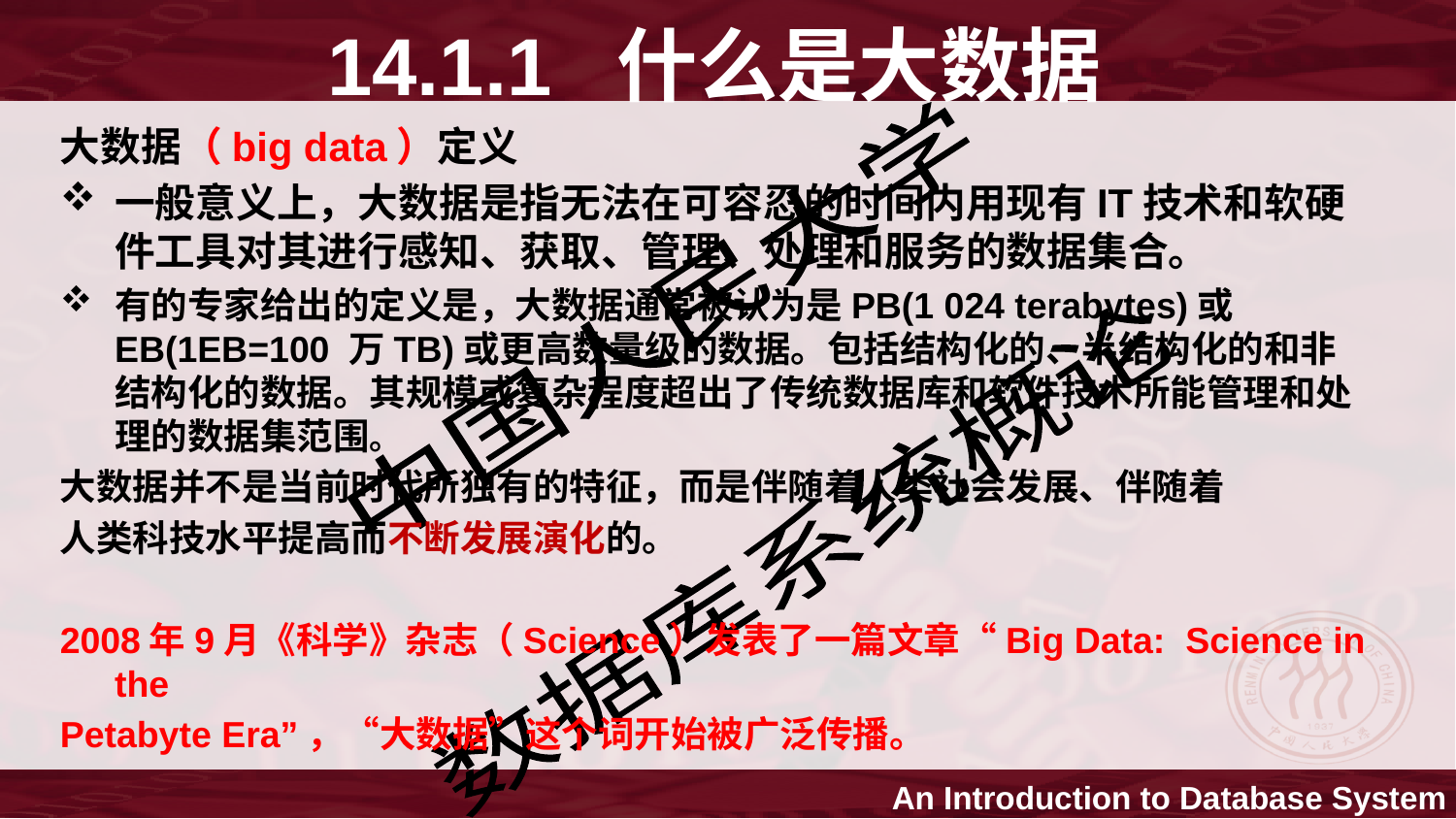

# 14.1.1  什么是大数据
大数据（big data）定义
一般意义上，大数据是指无法在可容忍的时间内用现有IT技术和软硬件工具对其进行感知、获取、管理、处理和服务的数据集合。
有的专家给出的定义是，大数据通常被认为是PB(1 024 terabytes)或EB(1EB=100 万TB)或更高数量级的数据。包括结构化的、半结构化的和非结构化的数据。其规模或复杂程度超出了传统数据库和软件技术所能管理和处理的数据集范围。
大数据并不是当前时代所独有的特征，而是伴随着人类社会发展、伴随着
人类科技水平提高而不断发展演化的。

2008年9月《科学》杂志（Science）发表了一篇文章“Big Data:  Science in the
Petabyte Era”，“大数据”这个词开始被广泛传播。